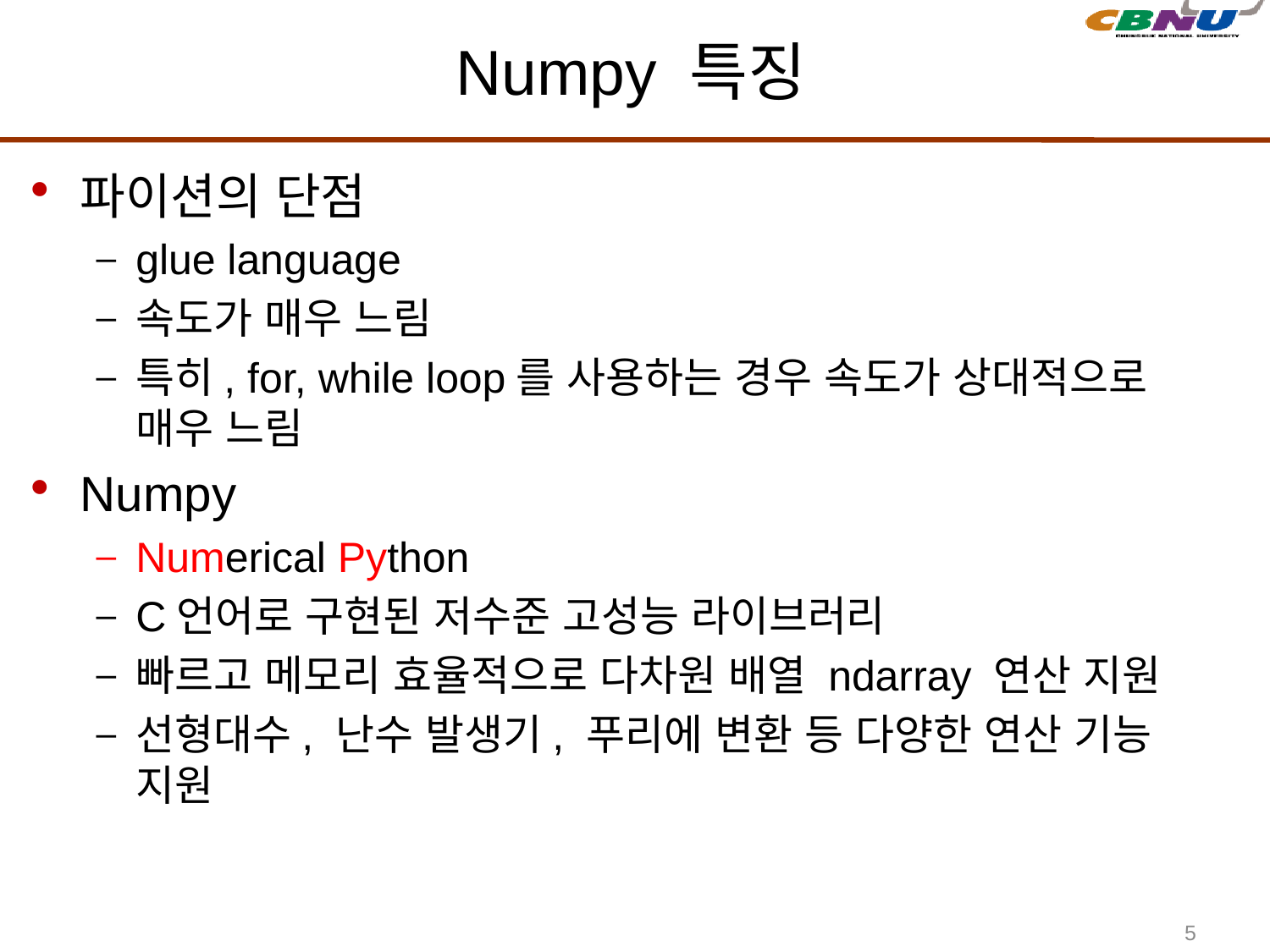

# Numpy 특징
파이션의 단점
glue language
속도가 매우 느림
특히, for, while loop를 사용하는 경우 속도가 상대적으로 매우 느림
Numpy
Numerical Python
C언어로 구현된 저수준 고성능 라이브러리
빠르고 메모리 효율적으로 다차원 배열 ndarray 연산 지원
선형대수, 난수 발생기, 푸리에 변환 등 다양한 연산 기능 지원

5